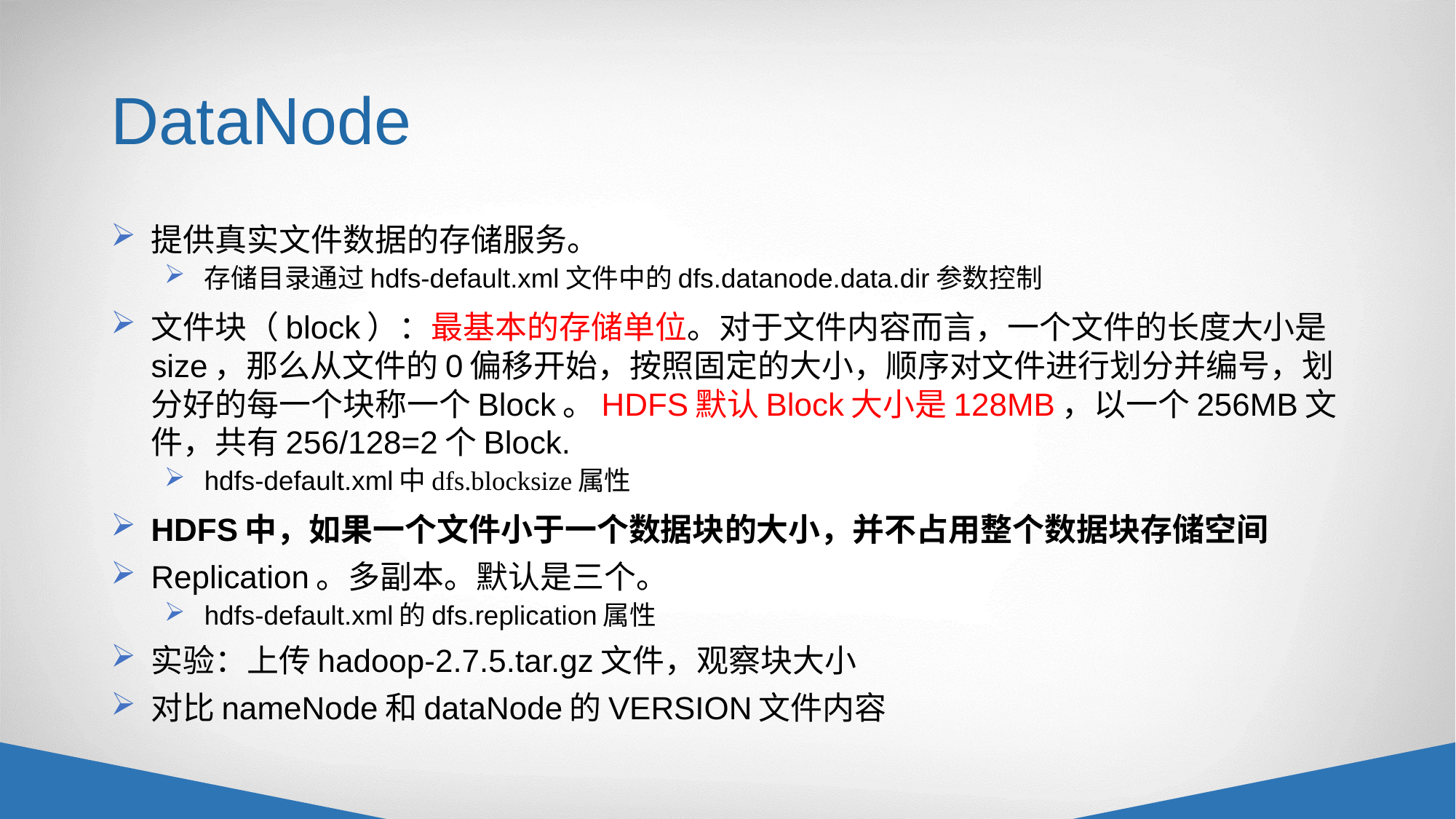

# DataNode
提供真实文件数据的存储服务。
存储目录通过hdfs-default.xml文件中的dfs.datanode.data.dir参数控制
文件块（block）：最基本的存储单位。对于文件内容而言，一个文件的长度大小是size，那么从文件的0偏移开始，按照固定的大小，顺序对文件进行划分并编号，划分好的每一个块称一个Block。HDFS默认Block大小是128MB，以一个256MB文件，共有256/128=2个Block.
hdfs-default.xml中dfs.blocksize属性
HDFS中，如果一个文件小于一个数据块的大小，并不占用整个数据块存储空间
Replication。多副本。默认是三个。
hdfs-default.xml的dfs.replication属性
实验：上传hadoop-2.7.5.tar.gz文件，观察块大小
对比nameNode和dataNode的VERSION文件内容